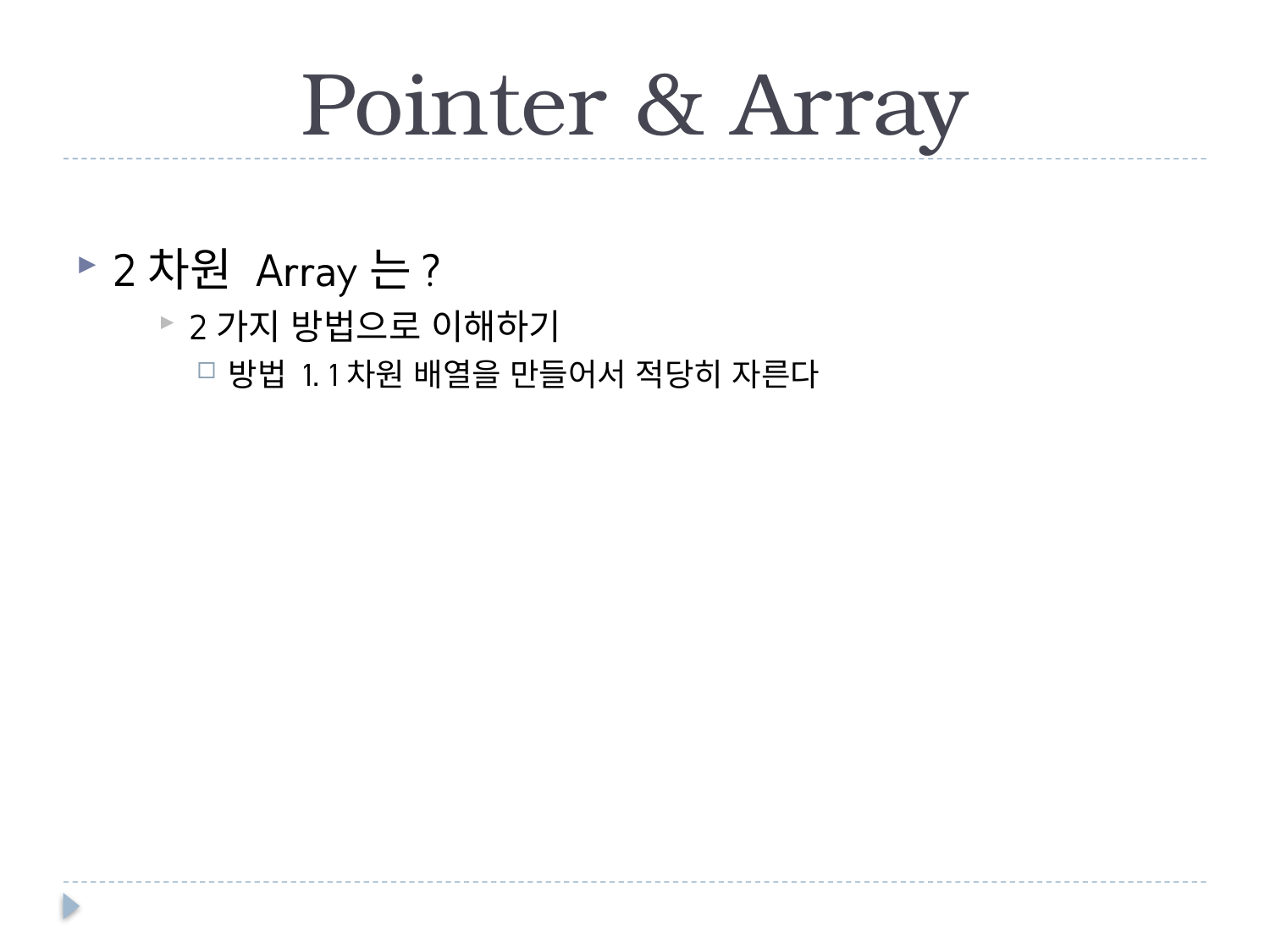

# Pointer & Array

2차원 Array는?
2가지 방법으로 이해하기
방법 1. 1차원 배열을 만들어서 적당히 자른다